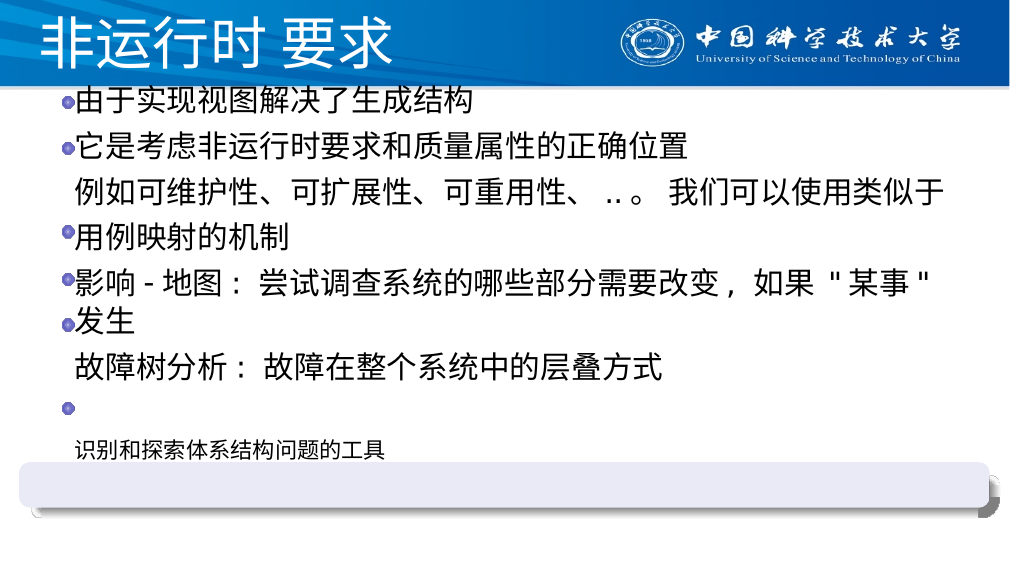

# 非运行时 要求
由于实现视图解决了生成结构
它是考虑非运行时要求和质量属性的正确位置
例如可维护性、可扩展性、可重用性、..。 我们可以使用类似于用例映射的机制
影响-地图: 尝试调查系统的哪些部分需要改变, 如果 "某事" 发生
故障树分析: 故障在整个系统中的层叠方式

识别和探索体系结构问题的工具